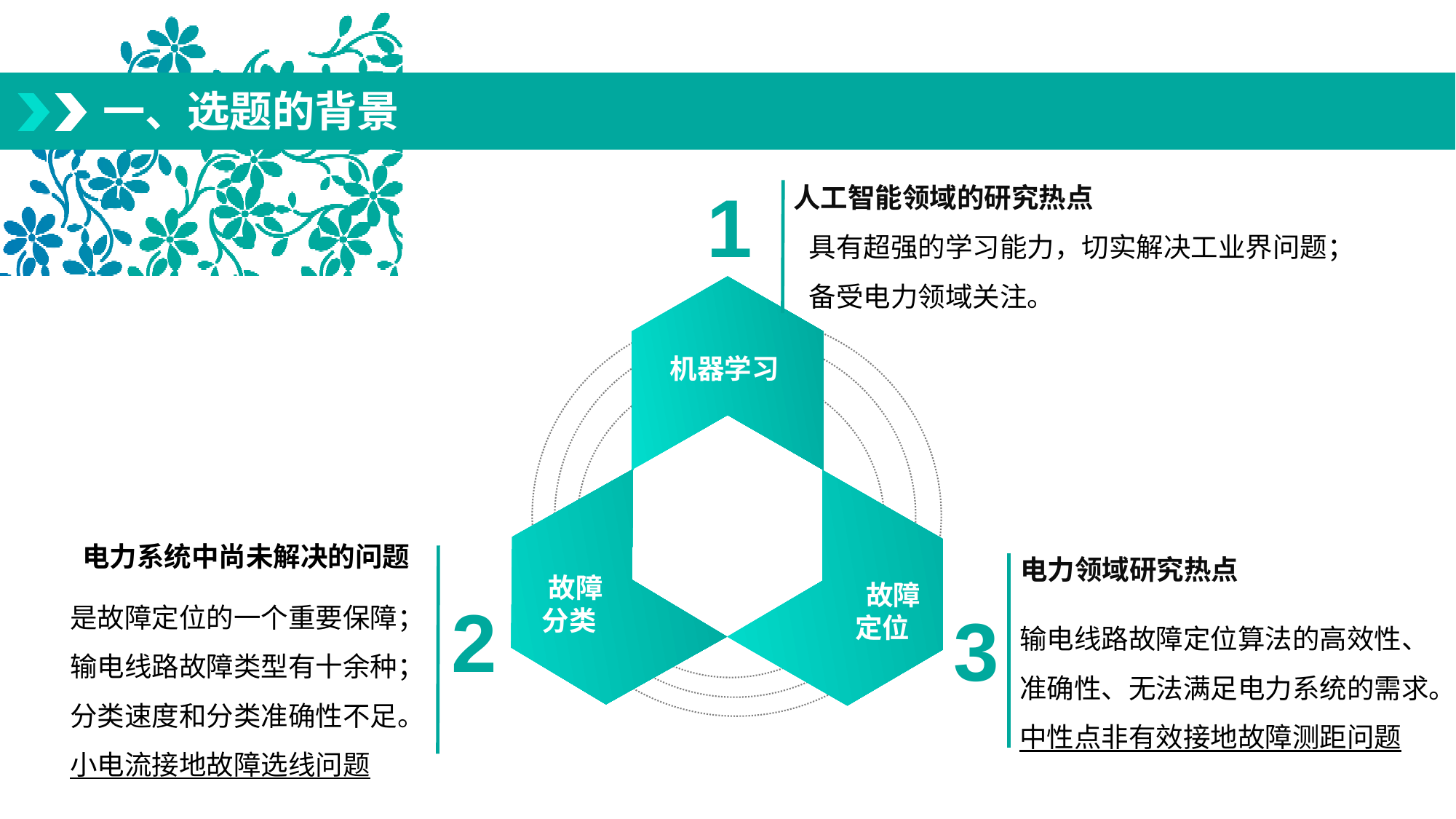

# 一、选题的背景
1
人工智能领域的研究热点
具有超强的学习能力，切实解决工业界问题；
备受电力领域关注。

 机器学习

 故障分类
  故障定位
电力系统中尚未解决的问题
电力领域研究热点
是故障定位的一个重要保障；
输电线路故障类型有十余种；
分类速度和分类准确性不足。
小电流接地故障选线问题

2
3
输电线路故障定位算法的高效性、准确性、无法满足电力系统的需求。
中性点非有效接地故障测距问题